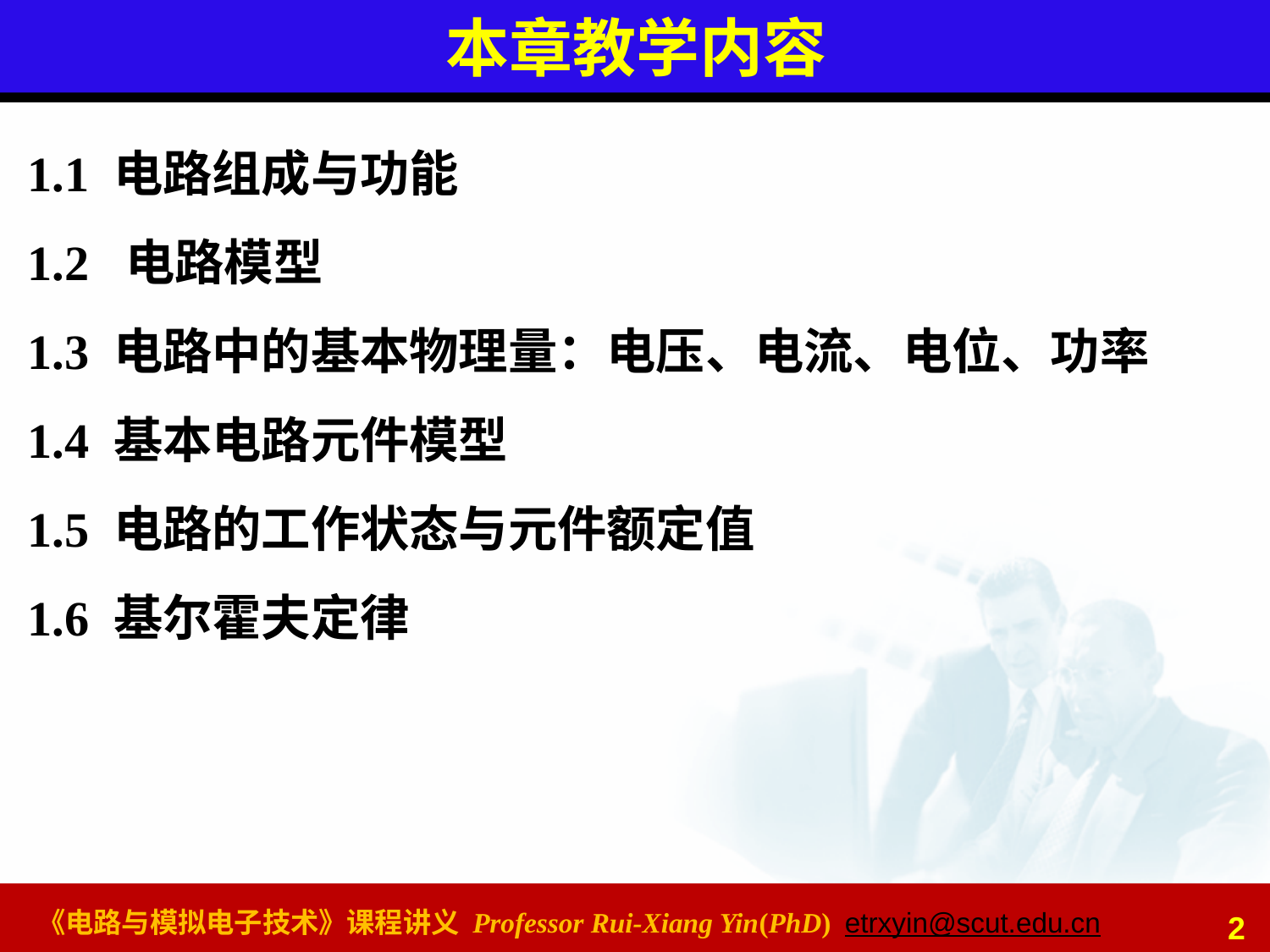

# 本章教学内容
1.1 电路组成与功能
1.2  电路模型
1.3 电路中的基本物理量：电压、电流、电位、功率
1.4 基本电路元件模型
1.5 电路的工作状态与元件额定值
1.6 基尔霍夫定律
2